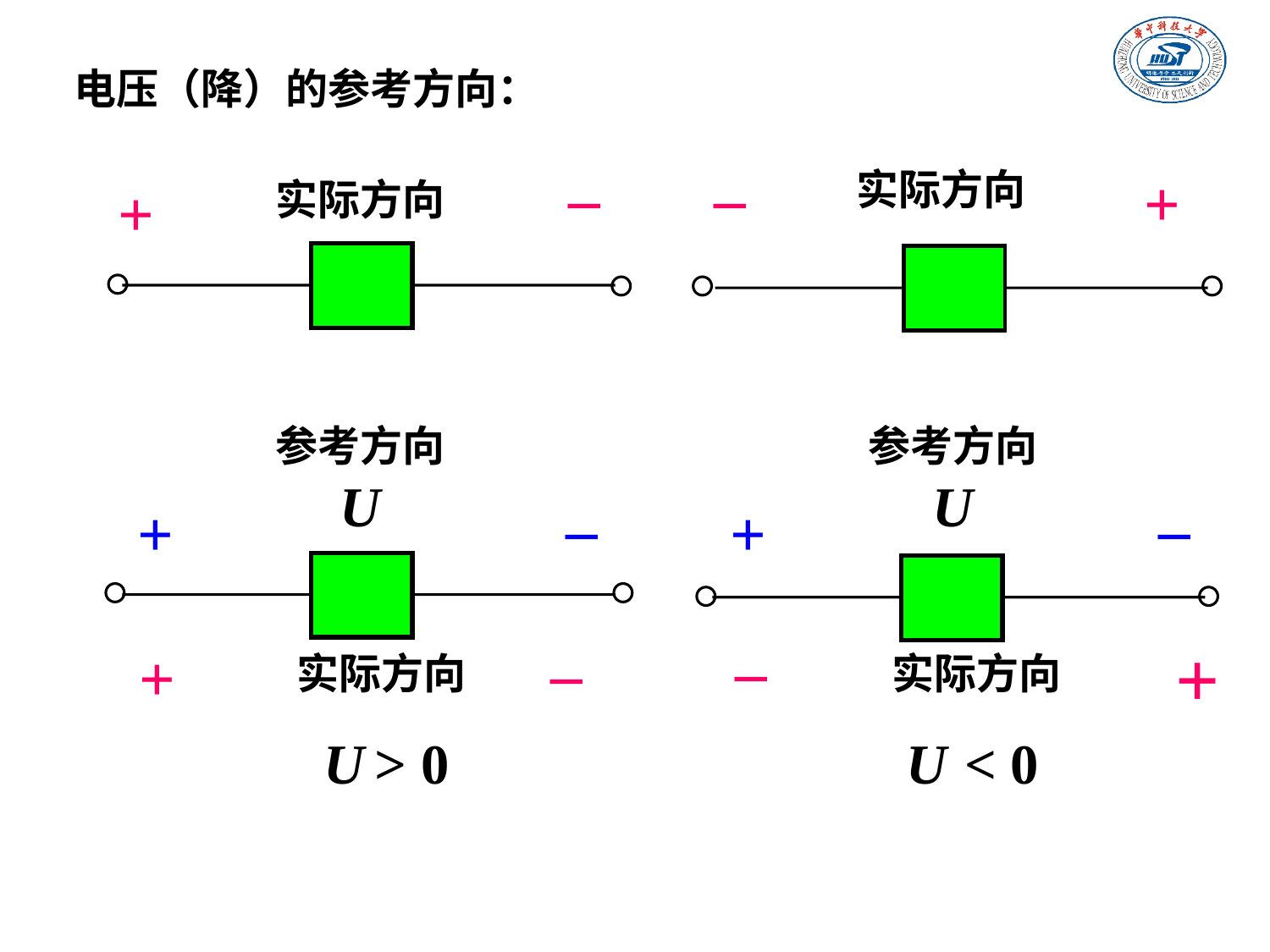

电压（降）的参考方向：
–
+
实际方向

–
实际方向
+

参考方向
U
–
+
参考方向
U
–
+

–
+
实际方向

+
–
实际方向
U
> 0
U
 < 0